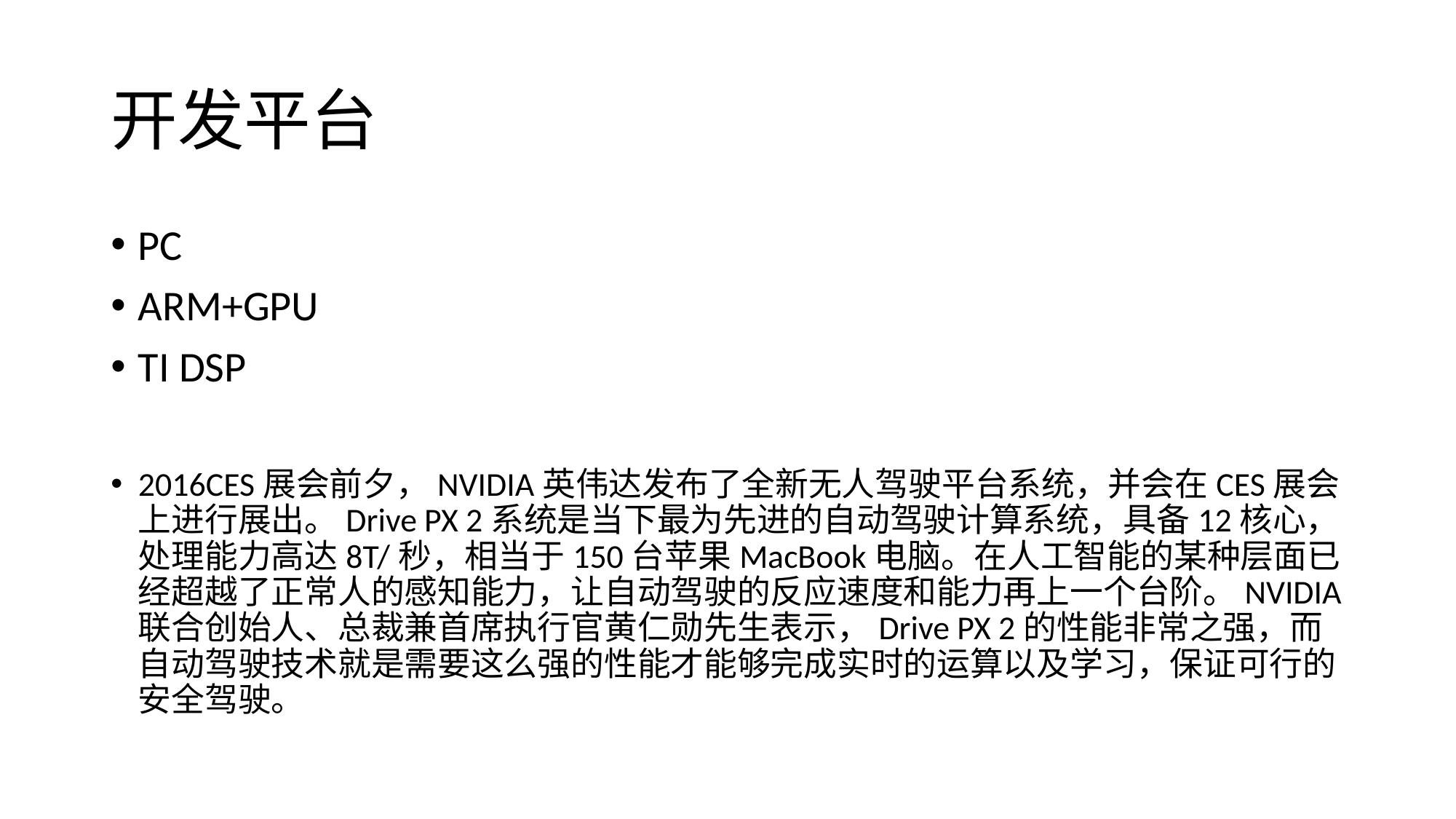

# 开发平台
PC
ARM+GPU
TI DSP

2016CES展会前夕，NVIDIA英伟达发布了全新无人驾驶平台系统，并会在CES展会上进行展出。Drive PX 2系统是当下最为先进的自动驾驶计算系统，具备12核心，处理能力高达8T/秒，相当于150台苹果MacBook电脑。在人工智能的某种层面已经超越了正常人的感知能力，让自动驾驶的反应速度和能力再上一个台阶。NVIDIA联合创始人、总裁兼首席执行官黄仁勋先生表示，Drive PX 2的性能非常之强，而自动驾驶技术就是需要这么强的性能才能够完成实时的运算以及学习，保证可行的安全驾驶。